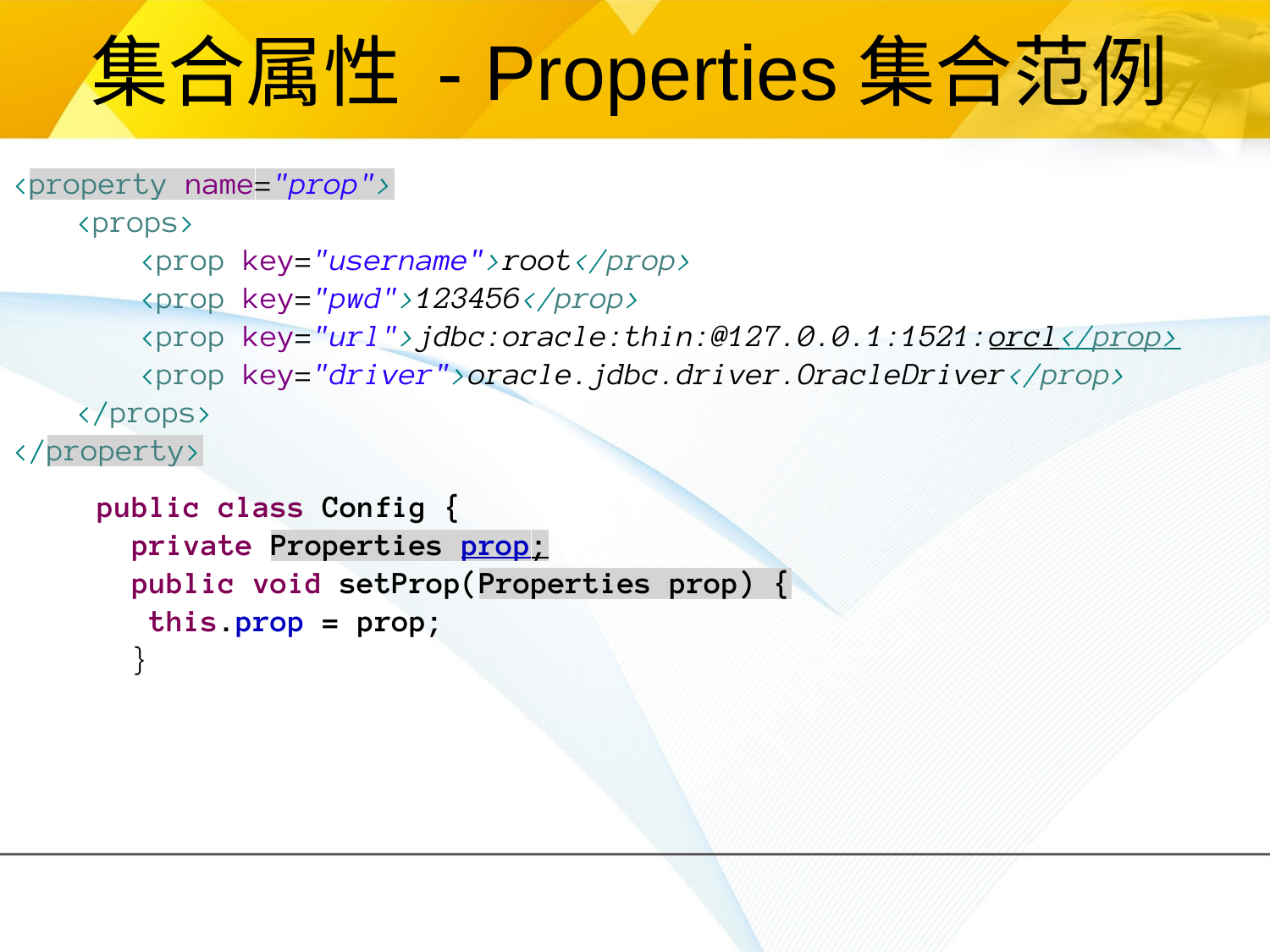

# 集合属性 - Properties集合范例
<property name="prop">
<props>
<prop key="username">root</prop>
<prop key="pwd">123456</prop>
<prop key="url">jdbc:oracle:thin:@127.0.0.1:1521:orcl</prop>
<prop key="driver">oracle.jdbc.driver.OracleDriver</prop>
</props>
</property>
public class Config {
  private Properties prop;
  public void setProp(Properties prop) {
   this.prop = prop;
  }